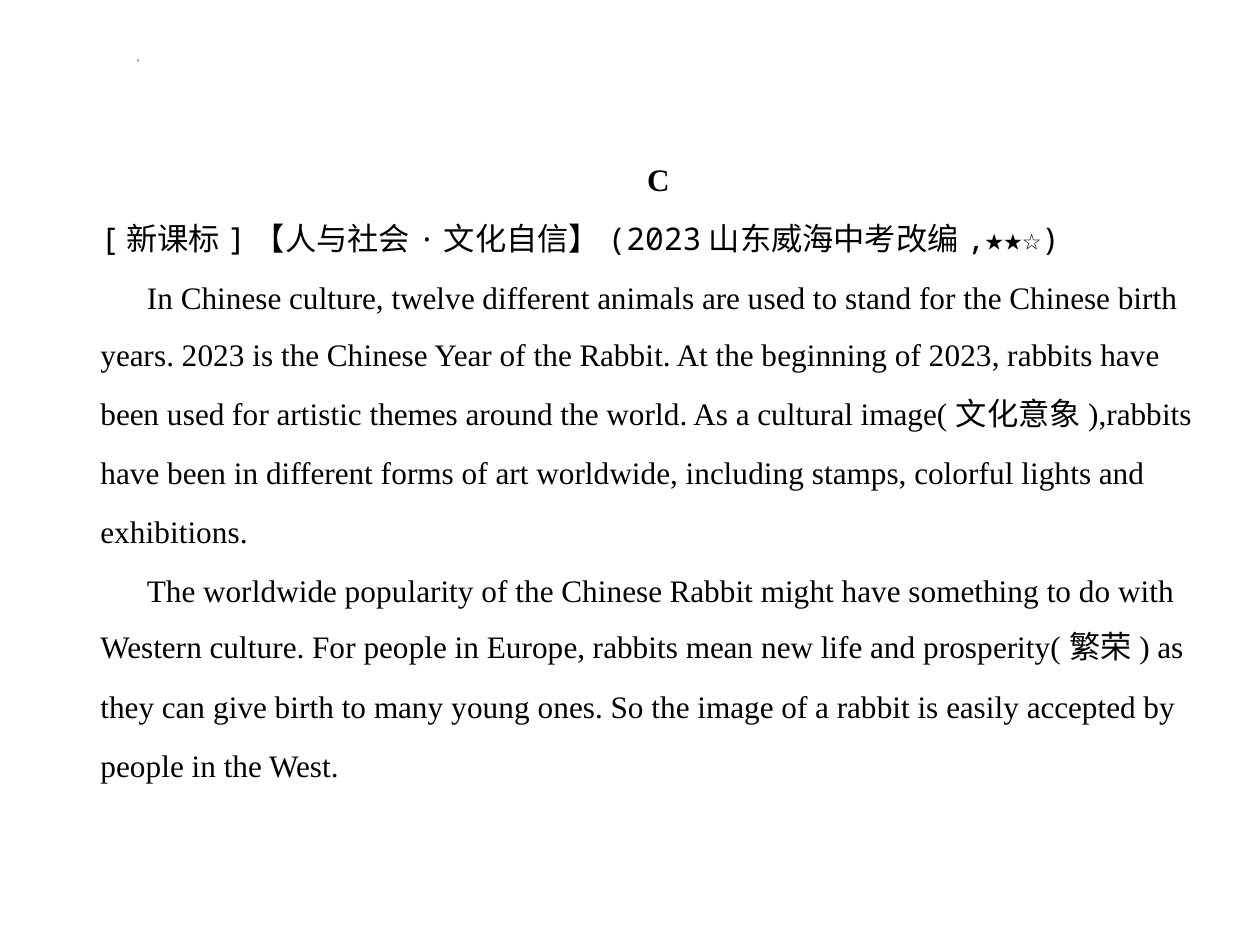

C
[新课标]【人与社会·文化自信】(2023山东威海中考改编,★★☆)
      In Chinese culture, twelve different animals are used to stand for the Chinese birth
years. 2023 is the Chinese Year of the Rabbit. At the beginning of 2023, rabbits have
been used for artistic themes around the world. As a cultural image(文化意象),rabbits
have been in different forms of art worldwide, including stamps, colorful lights and
exhibitions.
      The worldwide popularity of the Chinese Rabbit might have something to do with
Western culture. For people in Europe, rabbits mean new life and prosperity(繁荣) as
they can give birth to many young ones. So the image of a rabbit is easily accepted by
people in the West.